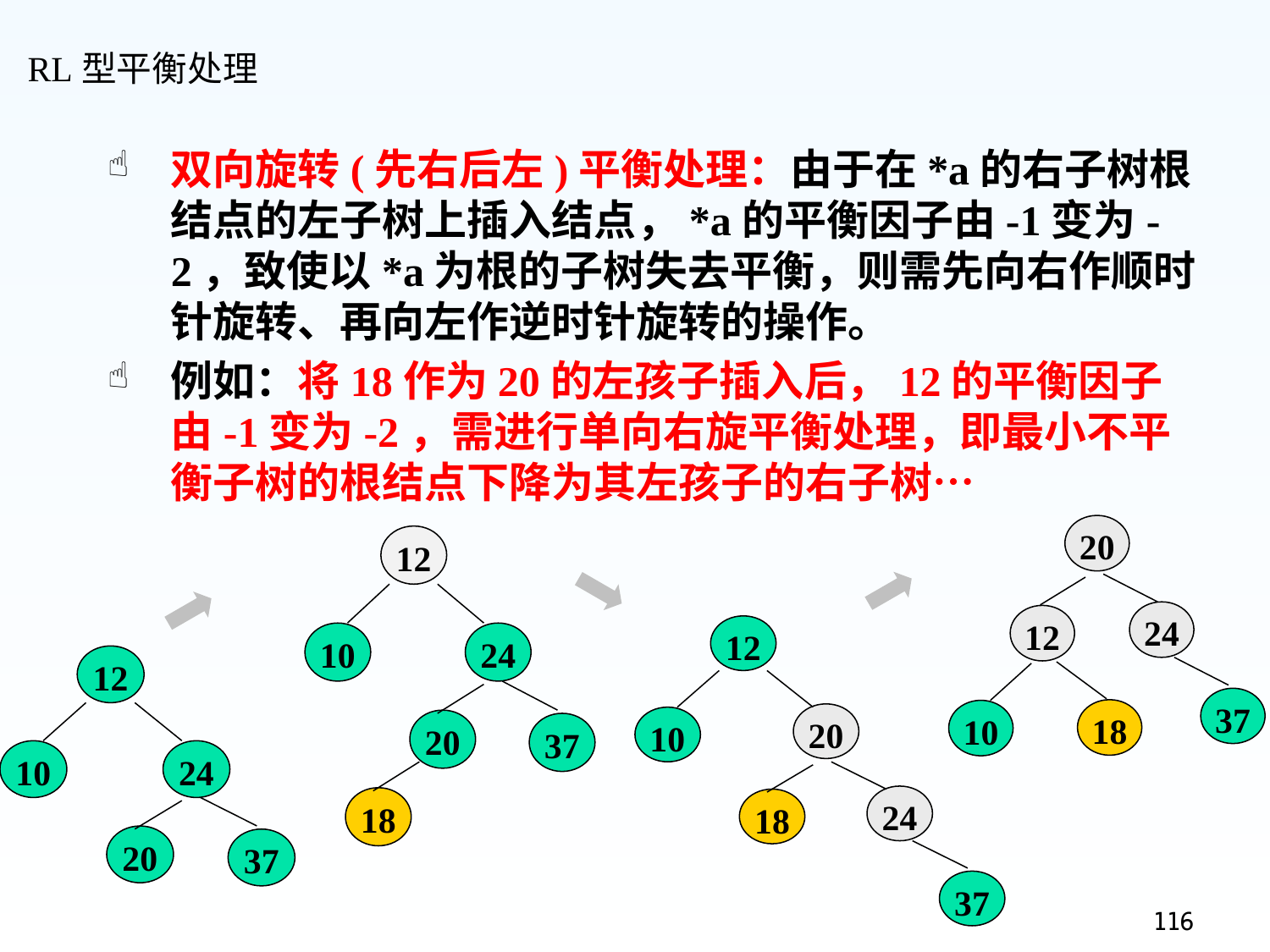

RL型平衡处理
双向旋转(先右后左)平衡处理：由于在*a的右子树根结点的左子树上插入结点，*a的平衡因子由-1变为-2，致使以*a为根的子树失去平衡，则需先向右作顺时针旋转、再向左作逆时针旋转的操作。
例如：将18作为20的左孩子插入后，12的平衡因子由-1变为-2，需进行单向右旋平衡处理，即最小不平衡子树的根结点下降为其左孩子的右子树…
20

24
12

37
18
10
12

10
24

20
37

18

12

20
10

24
18

37
12

10
24

20
37
116